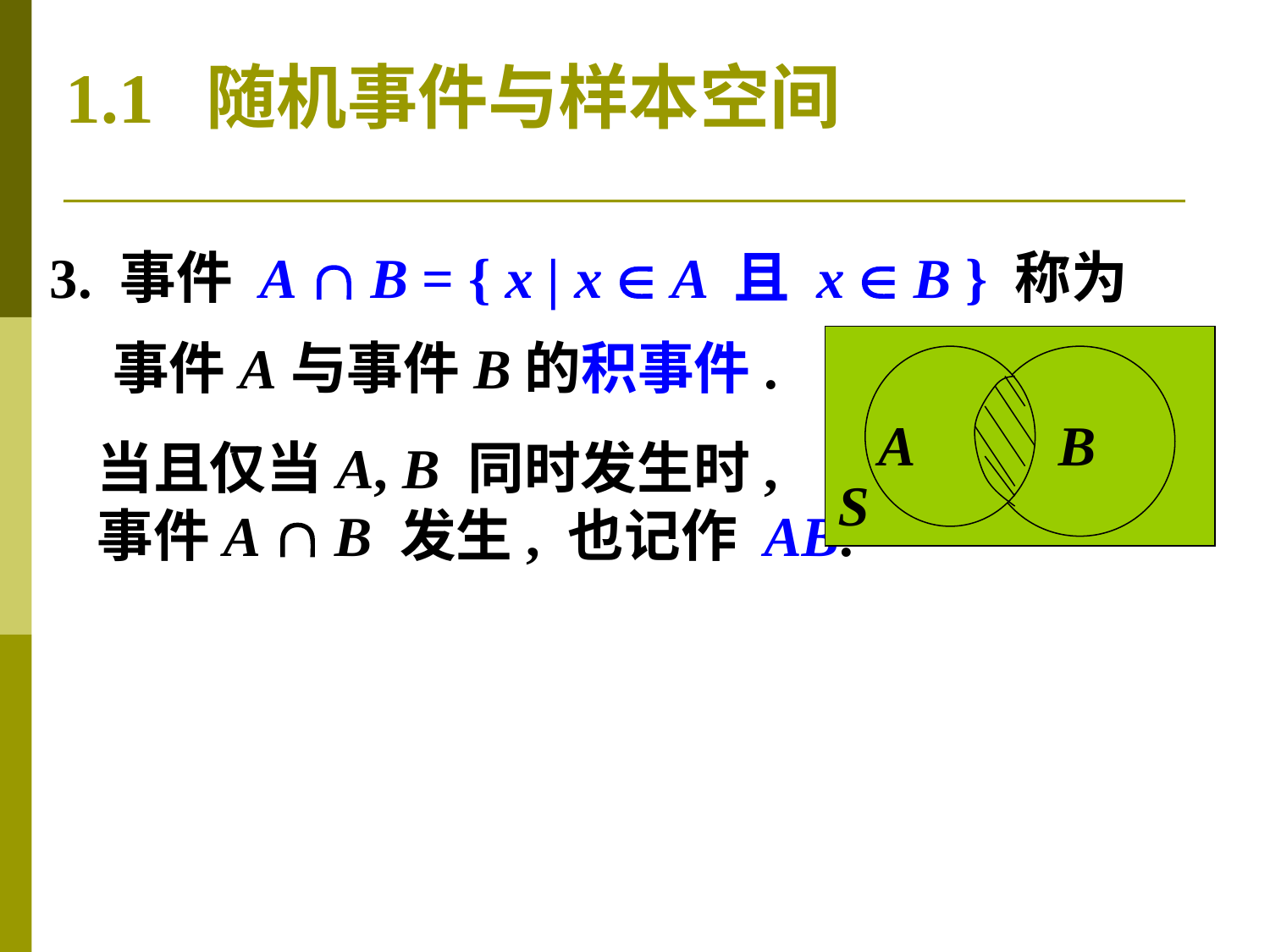

1.1  随机事件与样本空间
3. 事件 A ∩ B = { x | x ∈ A 且 x ∈ B } 称为
事件A与事件B的积事件.

A
B

S
当且仅当A, B 同时发生时,
事件A ∩ B 发生, 也记作 AB.